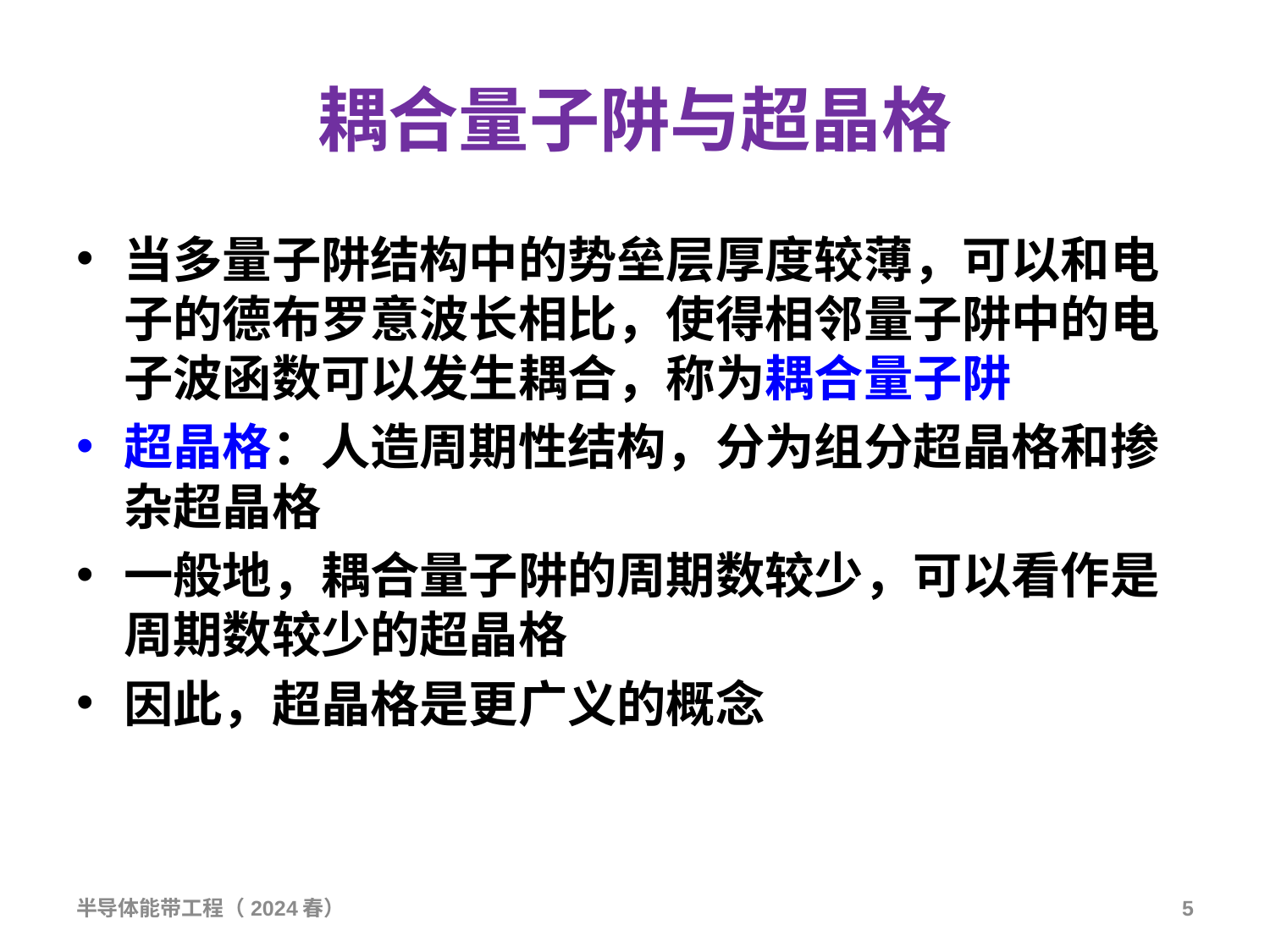

# 耦合量子阱与超晶格
当多量子阱结构中的势垒层厚度较薄，可以和电子的德布罗意波长相比，使得相邻量子阱中的电子波函数可以发生耦合，称为耦合量子阱
超晶格：人造周期性结构，分为组分超晶格和掺杂超晶格
一般地，耦合量子阱的周期数较少，可以看作是周期数较少的超晶格
因此，超晶格是更广义的概念

半导体能带工程（2024春）
5